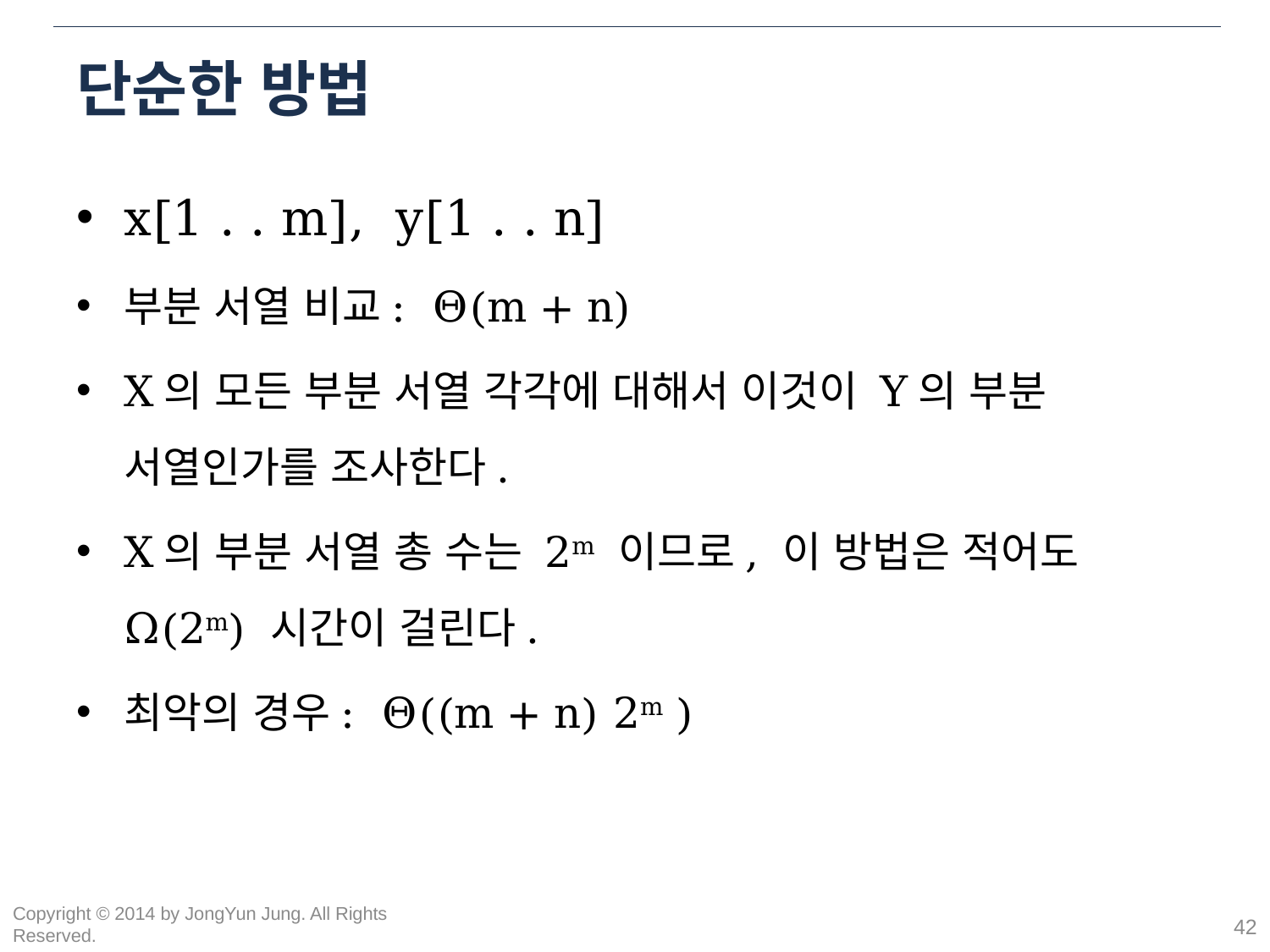

# 단순한 방법
x[1 . . m],  y[1 . . n]
부분 서열 비교:  Θ(m + n)
X의 모든 부분 서열 각각에 대해서 이것이 Y의 부분 서열인가를 조사한다.
X의 부분 서열 총 수는 2m 이므로, 이 방법은 적어도 Ω(2m) 시간이 걸린다.
최악의 경우:  Θ((m + n) 2m )

Copyright © 2014 by JongYun Jung. All Rights Reserved.
42